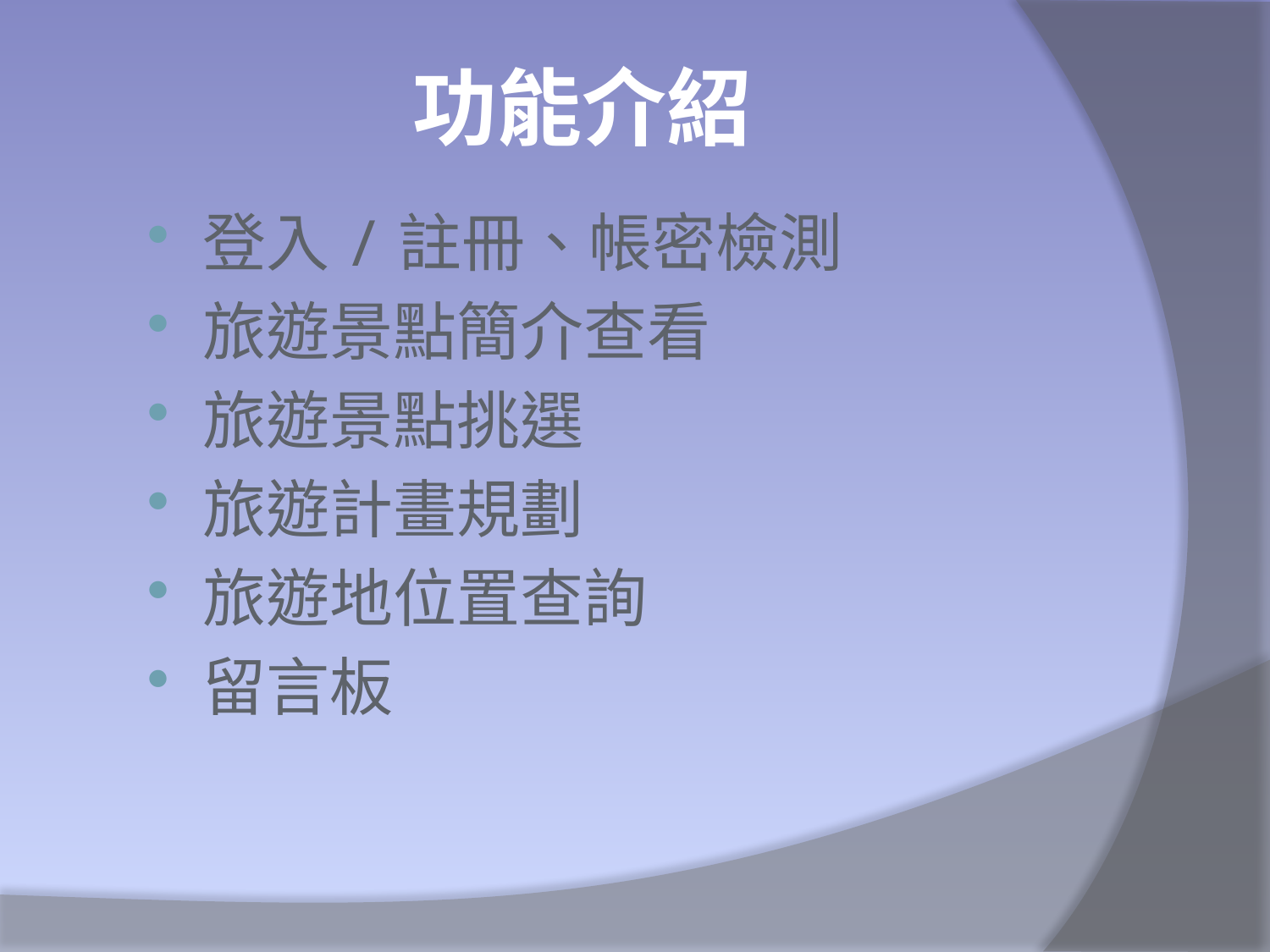

# 功能介紹
登入/註冊、帳密檢測
旅遊景點簡介查看
旅遊景點挑選
旅遊計畫規劃
旅遊地位置查詢
留言板